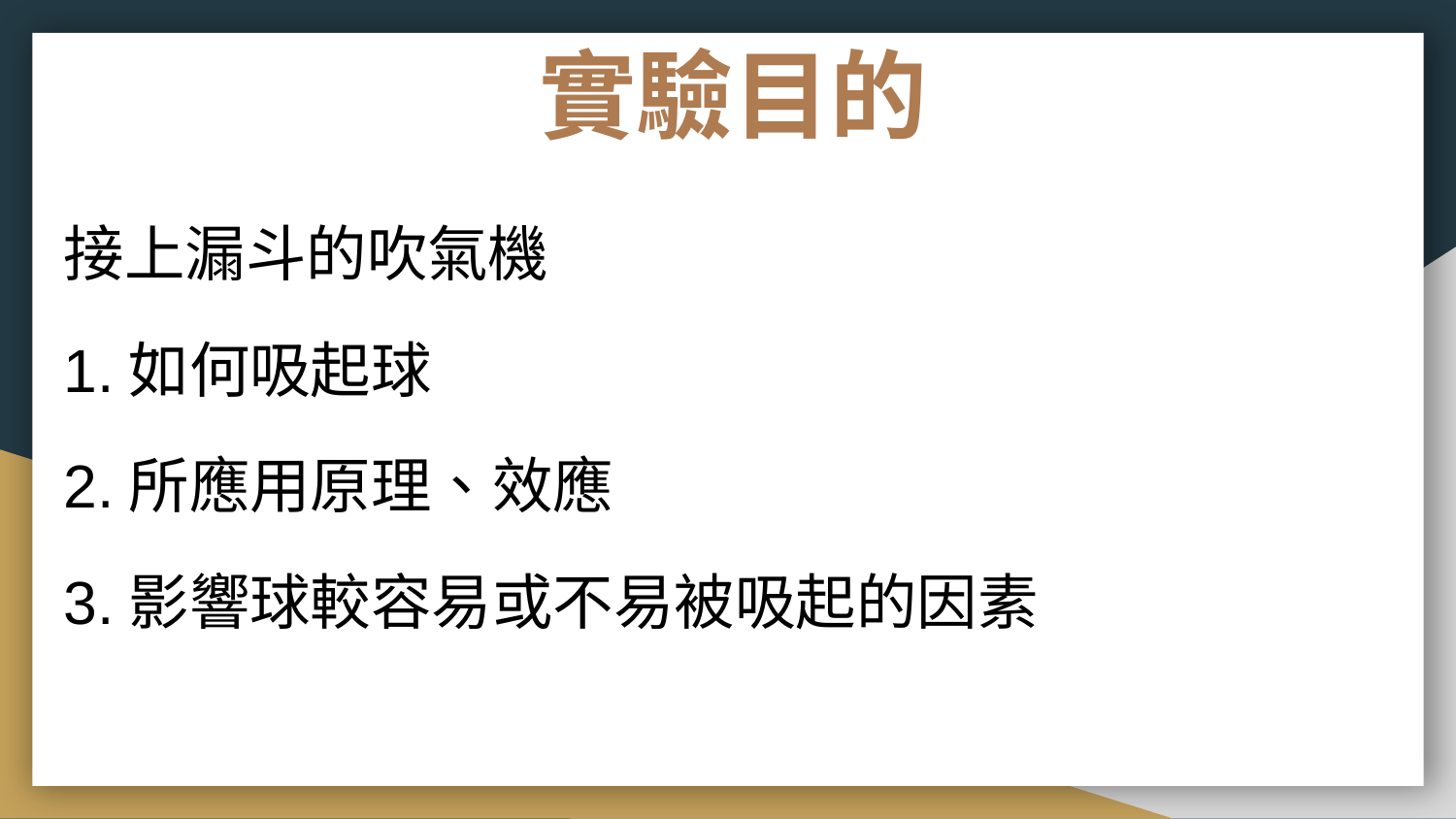

# 實驗目的
接上漏斗的吹氣機
1.如何吸起球
2.所應用原理、效應
3.影響球較容易或不易被吸起的因素